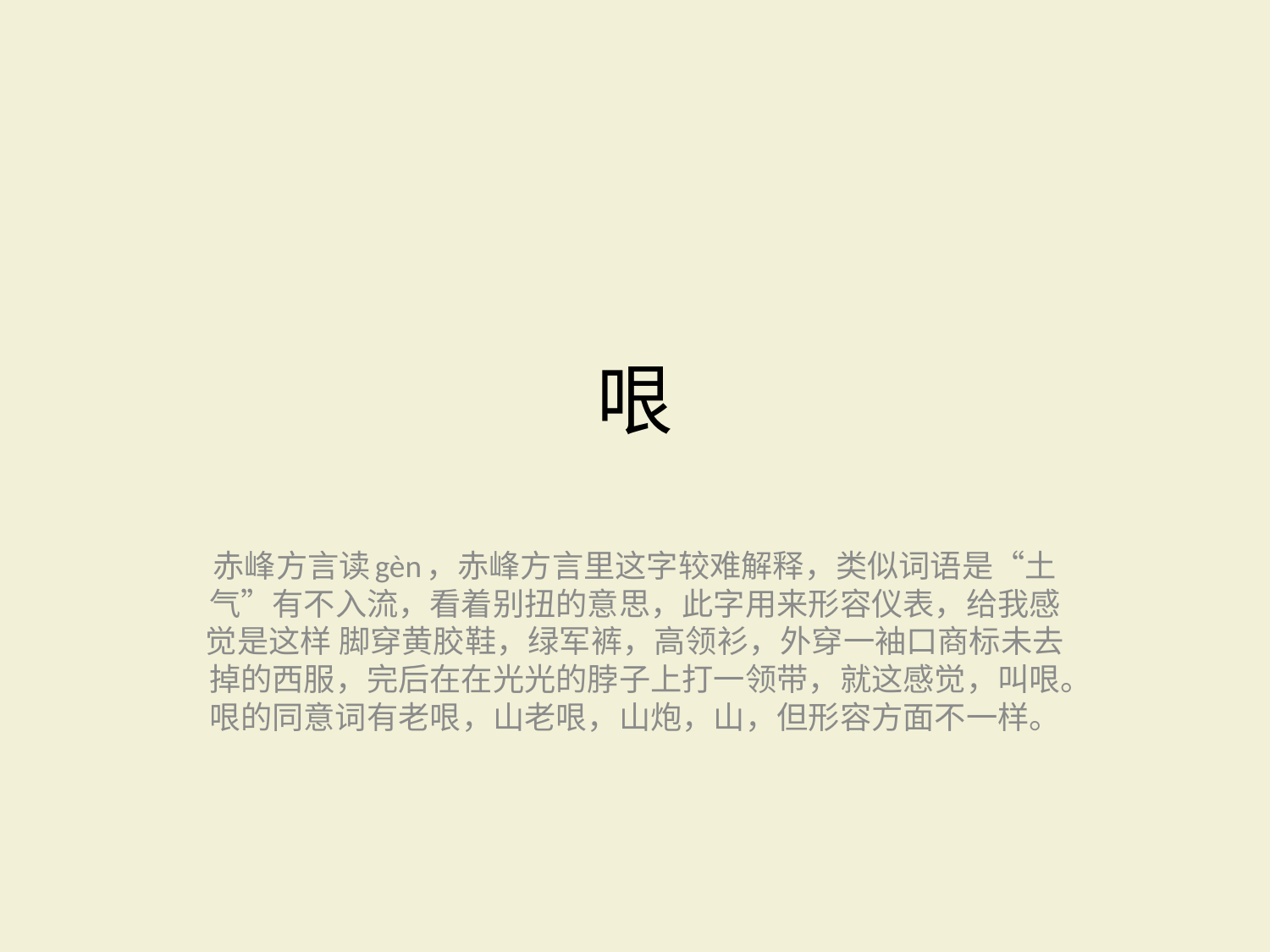

# 哏
赤峰方言读gèn，赤峰方言里这字较难解释，类似词语是“土气”有不入流，看着别扭的意思，此字用来形容仪表，给我感觉是这样 脚穿黄胶鞋，绿军裤，高领衫，外穿一袖口商标未去掉的西服，完后在在光光的脖子上打一领带，就这感觉，叫哏。哏的同意词有老哏，山老哏，山炮，山，但形容方面不一样。